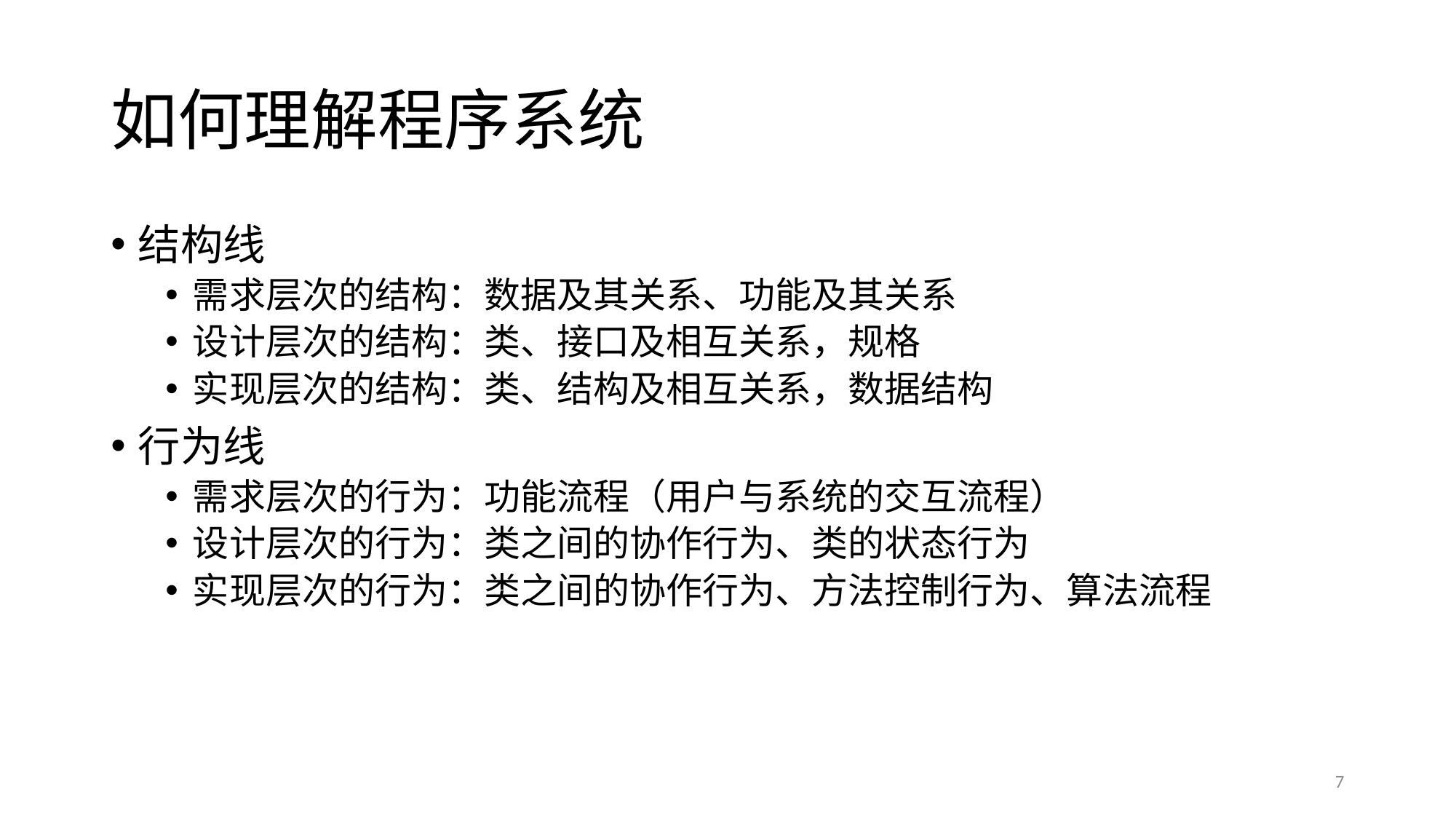

# 如何理解程序系统
结构线
需求层次的结构：数据及其关系、功能及其关系
设计层次的结构：类、接口及相互关系，规格
实现层次的结构：类、结构及相互关系，数据结构
行为线
需求层次的行为：功能流程（用户与系统的交互流程）
设计层次的行为：类之间的协作行为、类的状态行为
实现层次的行为：类之间的协作行为、方法控制行为、算法流程
7